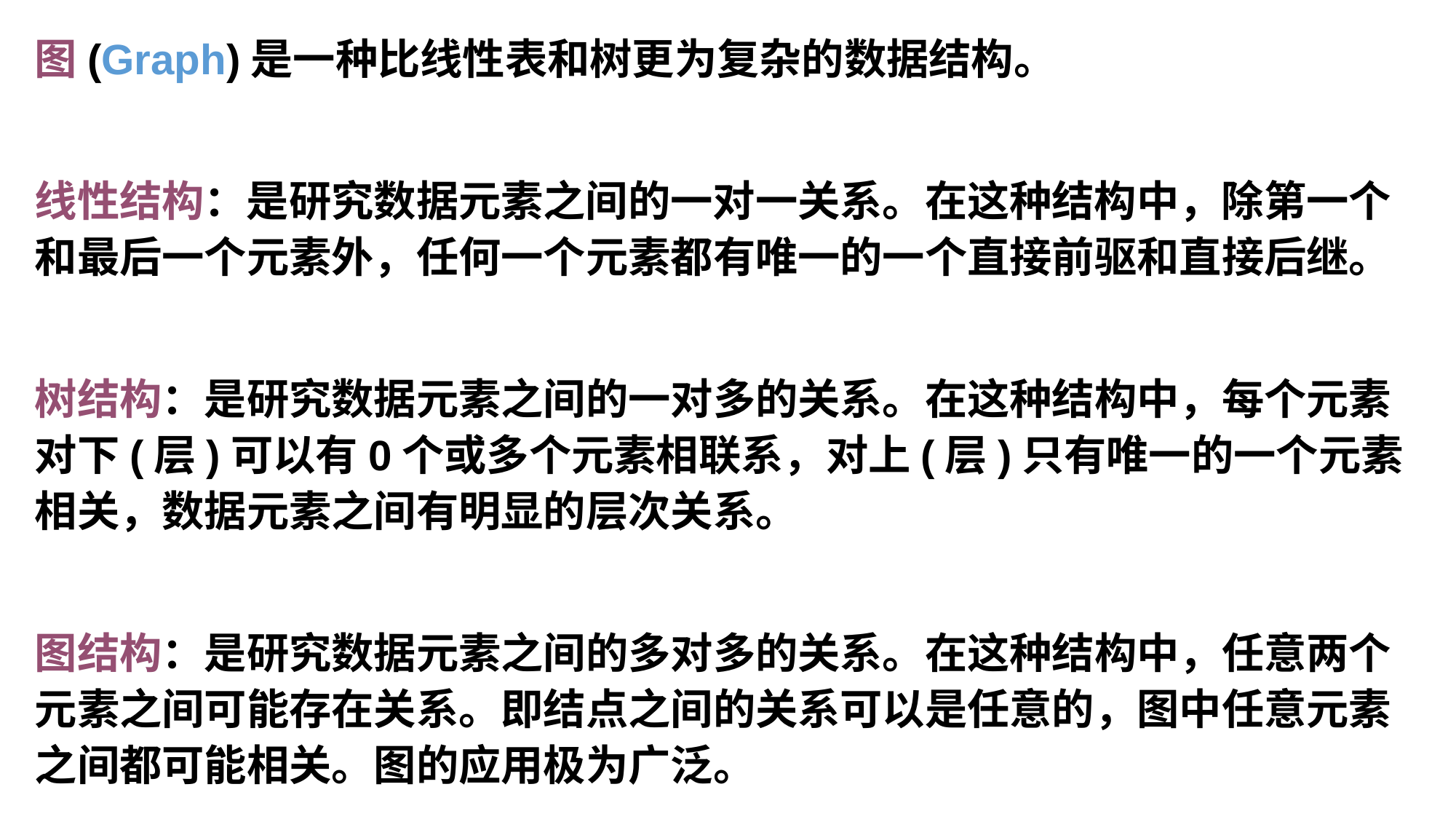

图(Graph)是一种比线性表和树更为复杂的数据结构。

线性结构：是研究数据元素之间的一对一关系。在这种结构中，除第一个和最后一个元素外，任何一个元素都有唯一的一个直接前驱和直接后继。

树结构：是研究数据元素之间的一对多的关系。在这种结构中，每个元素对下(层)可以有0个或多个元素相联系，对上(层)只有唯一的一个元素相关，数据元素之间有明显的层次关系。

图结构：是研究数据元素之间的多对多的关系。在这种结构中，任意两个元素之间可能存在关系。即结点之间的关系可以是任意的，图中任意元素之间都可能相关。图的应用极为广泛。